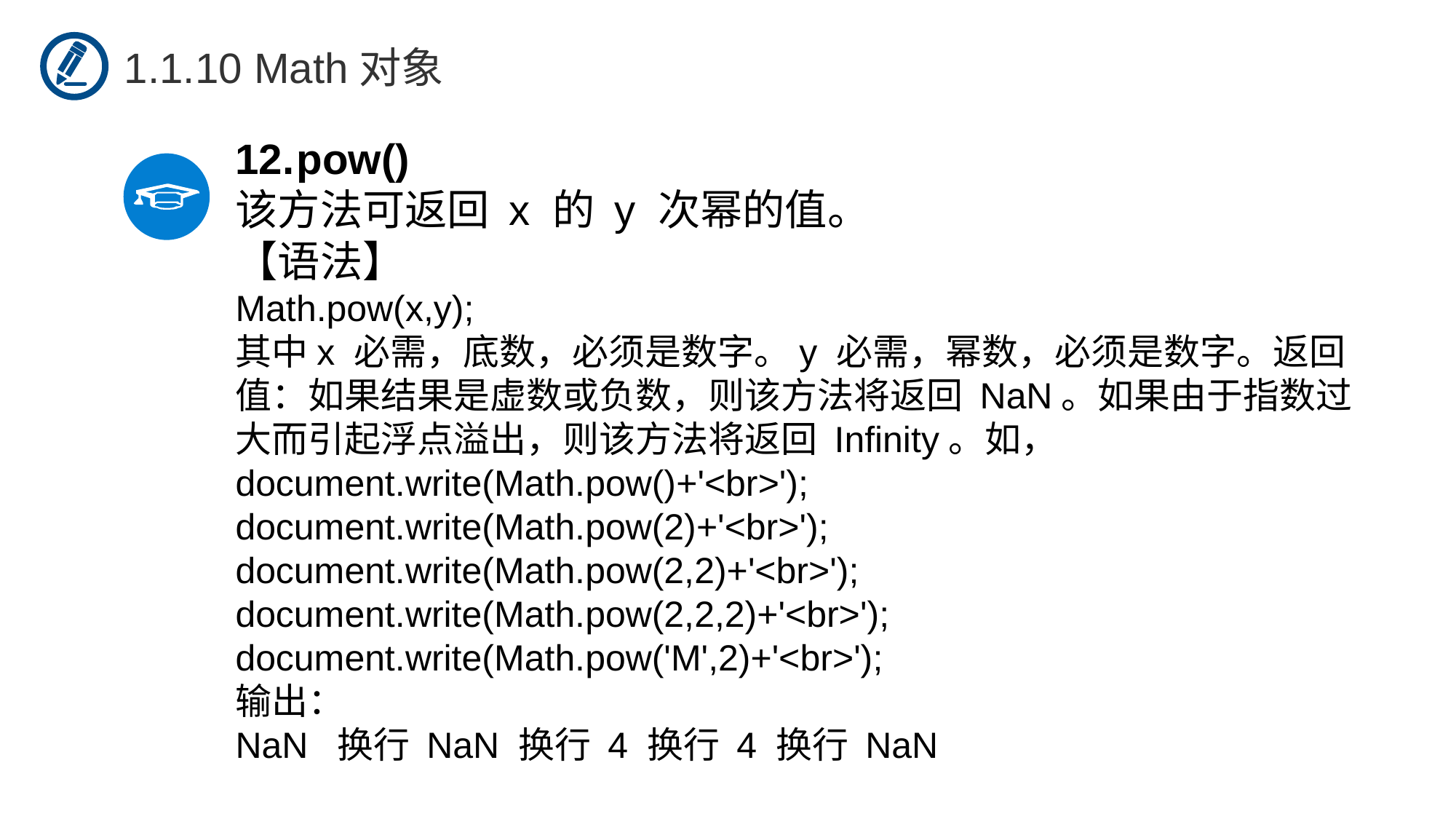

1.1.10 Math对象
pow()
该方法可返回 x 的 y 次幂的值。
【语法】
Math.pow(x,y);
其中x 必需，底数，必须是数字。y 必需，幂数，必须是数字。返回值：如果结果是虚数或负数，则该方法将返回 NaN。如果由于指数过大而引起浮点溢出，则该方法将返回 Infinity。如，
document.write(Math.pow()+'<br>');
document.write(Math.pow(2)+'<br>');
document.write(Math.pow(2,2)+'<br>');
document.write(Math.pow(2,2,2)+'<br>');
document.write(Math.pow('M',2)+'<br>');
输出：
NaN  换行 NaN 换行 4 换行 4 换行 NaN